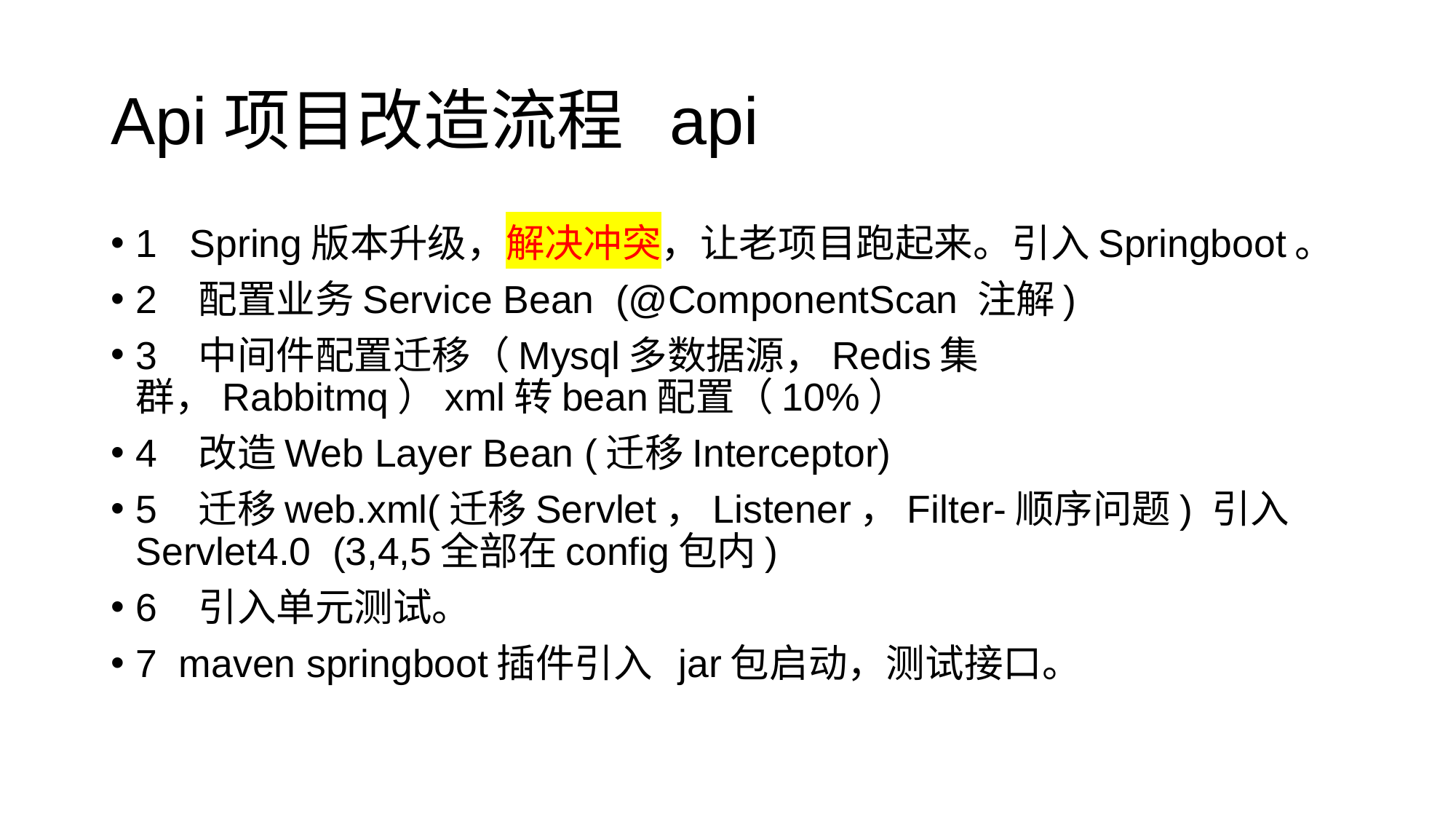

# Api项目改造流程  api
1   Spring版本升级，解决冲突，让老项目跑起来。引入Springboot。
2   配置业务Service Bean  (@ComponentScan 注解)
3   中间件配置迁移（Mysql多数据源，Redis集群，Rabbitmq）xml转bean配置（10%）
4   改造Web Layer Bean (迁移Interceptor)
5   迁移web.xml(迁移Servlet，Listener，Filter-顺序问题) 引入Servlet4.0  (3,4,5全部在config包内)
6   引入单元测试。
7  maven springboot插件引入  jar包启动，测试接口。